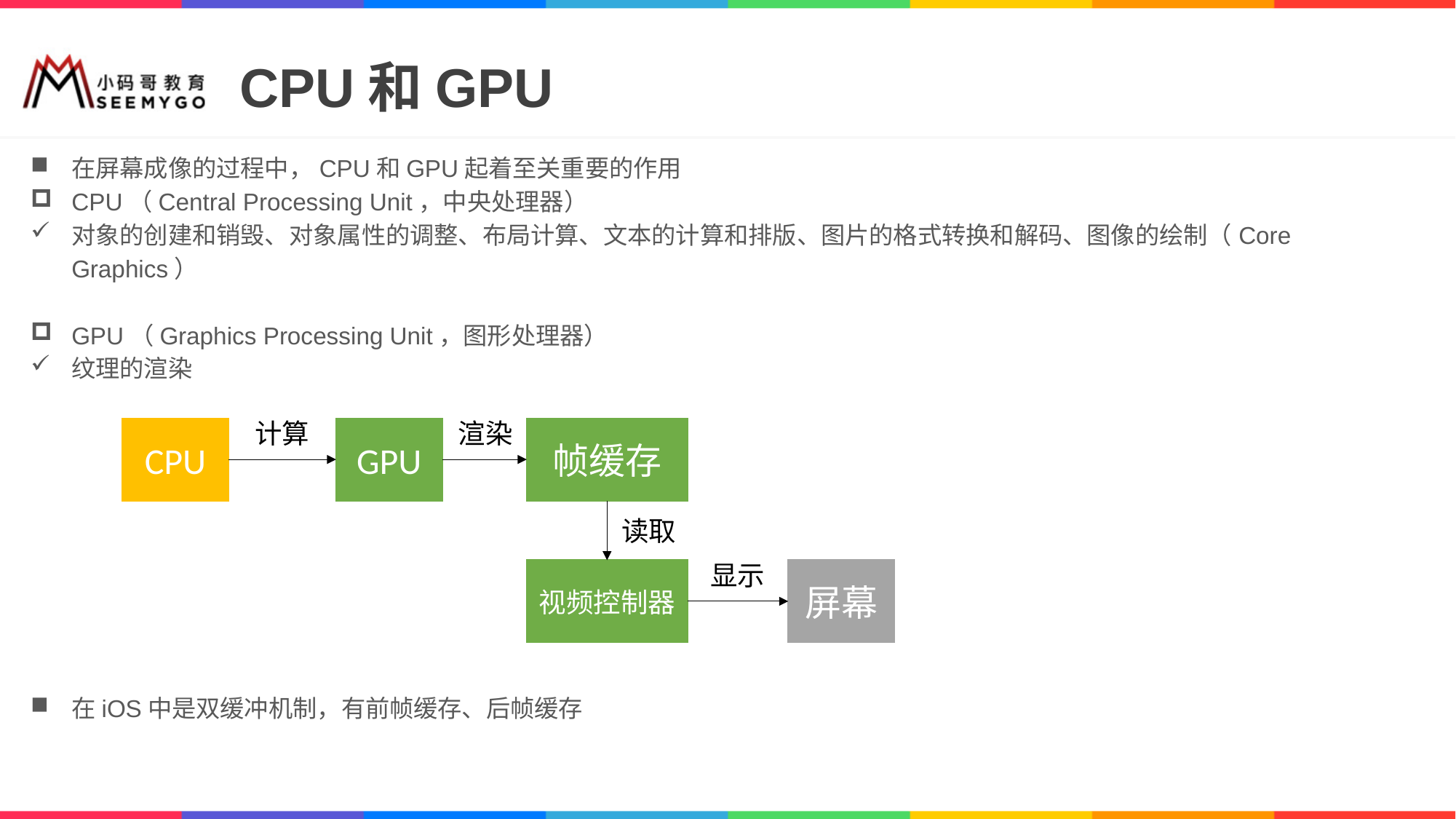

# CPU和GPU
在屏幕成像的过程中，CPU和GPU起着至关重要的作用
CPU（Central Processing Unit，中央处理器）
对象的创建和销毁、对象属性的调整、布局计算、文本的计算和排版、图片的格式转换和解码、图像的绘制（Core Graphics）

GPU（Graphics Processing Unit，图形处理器）
纹理的渲染
计算
渲染
CPU
GPU
帧缓存
读取
显示
视频控制器
屏幕
在iOS中是双缓冲机制，有前帧缓存、后帧缓存